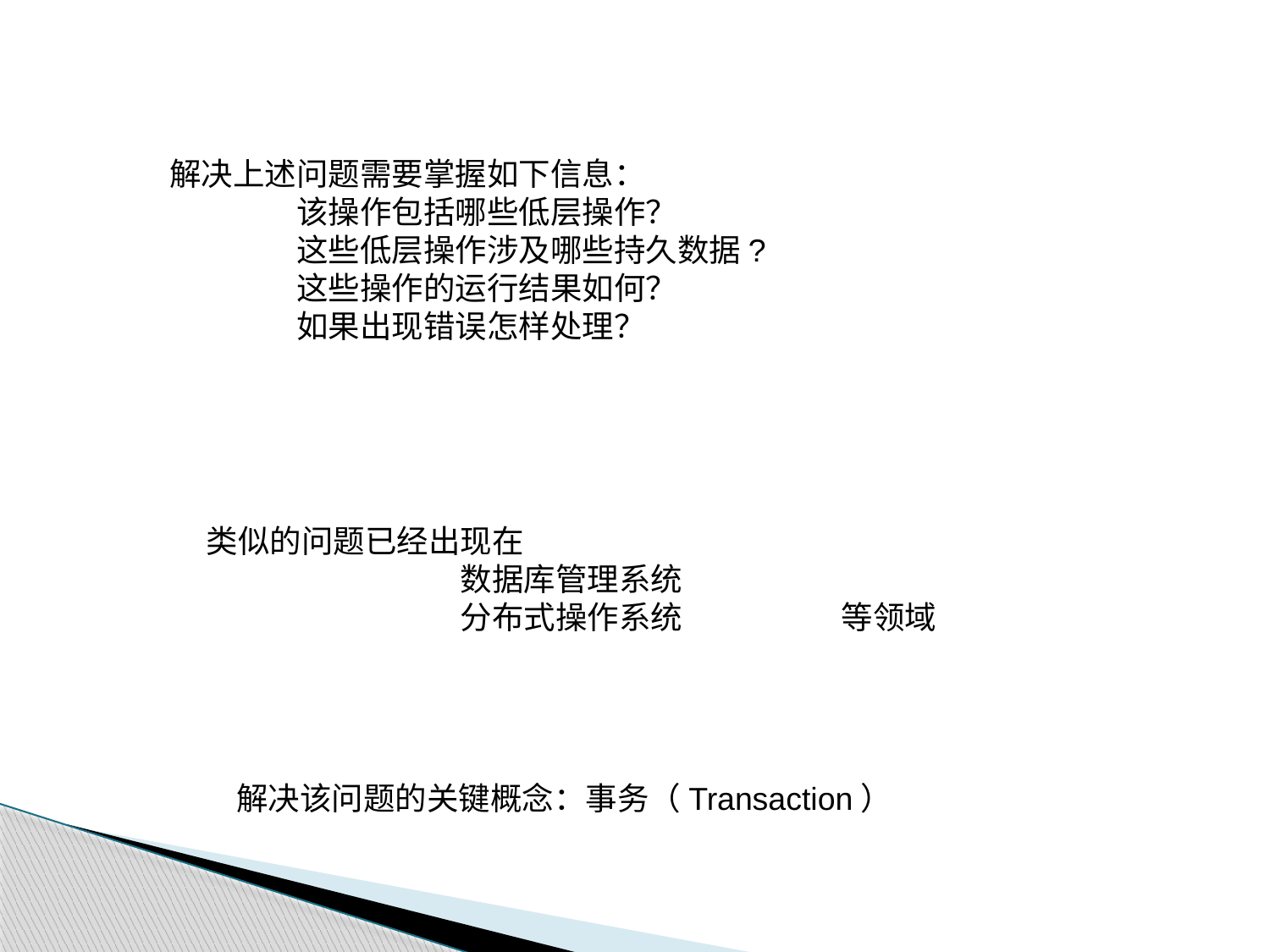

解决上述问题需要掌握如下信息：
	该操作包括哪些低层操作？
这些低层操作涉及哪些持久数据?
	这些操作的运行结果如何？
	如果出现错误怎样处理？
类似的问题已经出现在
		数据库管理系统
		分布式操作系统		等领域
解决该问题的关键概念：事务（Transaction）